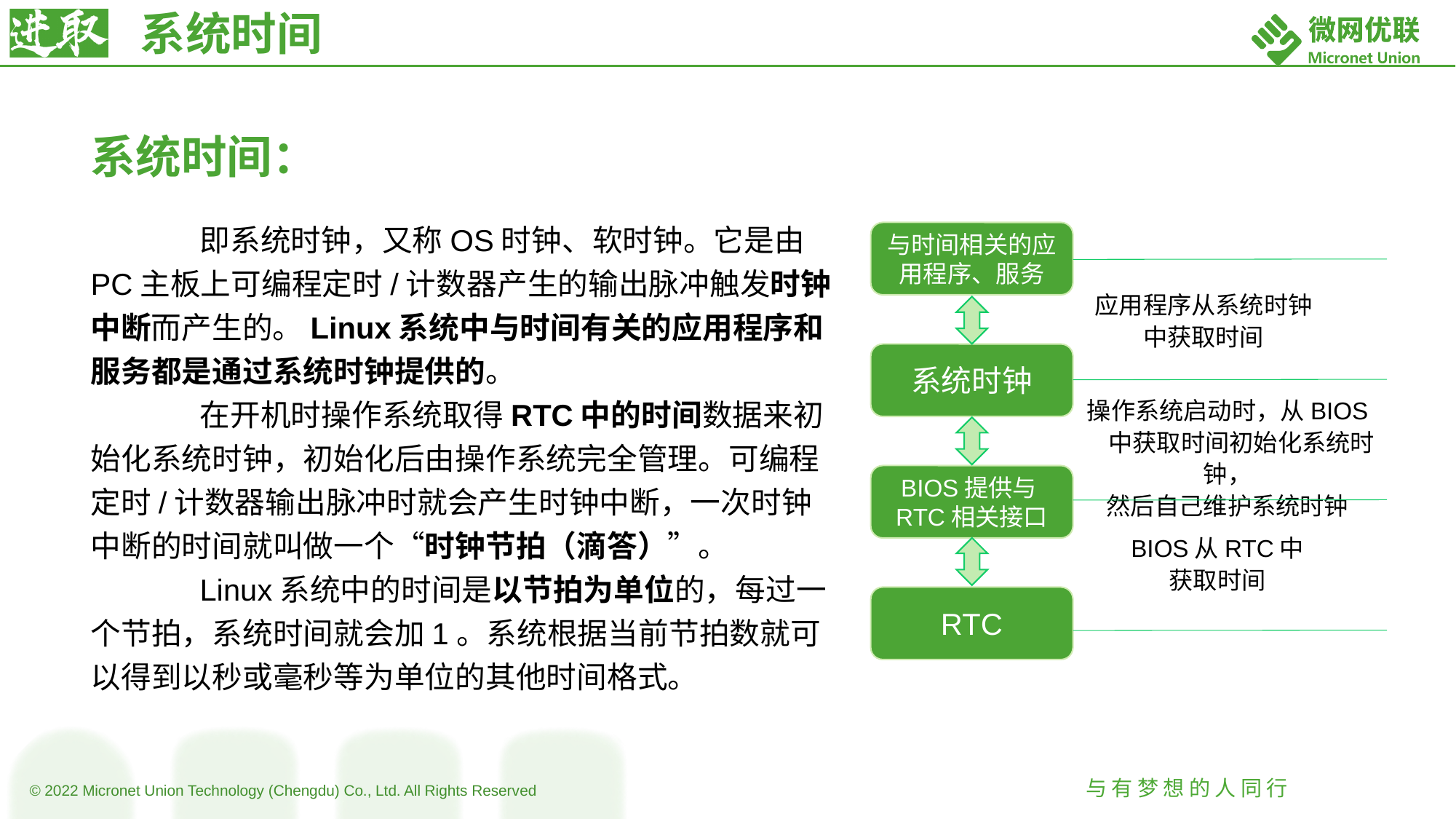

系统时间
系统时间：
	即系统时钟，又称OS时钟、软时钟。它是由PC主板上可编程定时/计数器产生的输出脉冲触发时钟中断而产生的。Linux系统中与时间有关的应用程序和服务都是通过系统时钟提供的。
	在开机时操作系统取得RTC中的时间数据来初始化系统时钟，初始化后由操作系统完全管理。可编程定时/计数器输出脉冲时就会产生时钟中断，一次时钟中断的时间就叫做一个“时钟节拍（滴答）”。
	Linux系统中的时间是以节拍为单位的，每过一个节拍，系统时间就会加1。系统根据当前节拍数就可以得到以秒或毫秒等为单位的其他时间格式。
与时间相关的应用程序、服务
应用程序从系统时钟
中获取时间

系统时钟
操作系统启动时，从BIOS
    中获取时间初始化系统时钟，
然后自己维护系统时钟

BIOS提供与RTC相关接口
BIOS从RTC中
获取时间

RTC